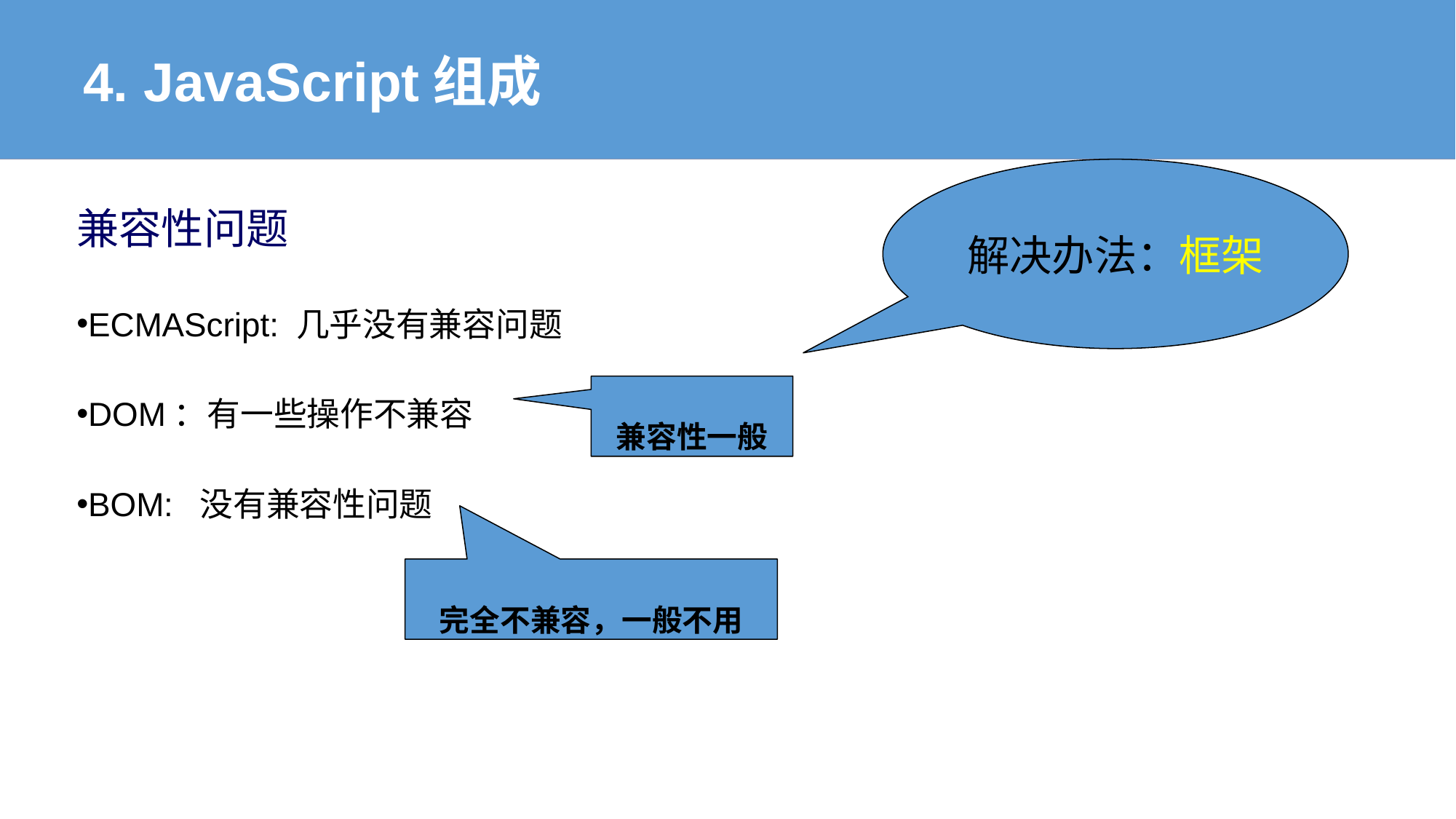

4. JavaScript组成

解决办法：框架
兼容性问题
ECMAScript: 几乎没有兼容问题
DOM：有一些操作不兼容
BOM:  没有兼容性问题

兼容性一般
完全不兼容，一般不用